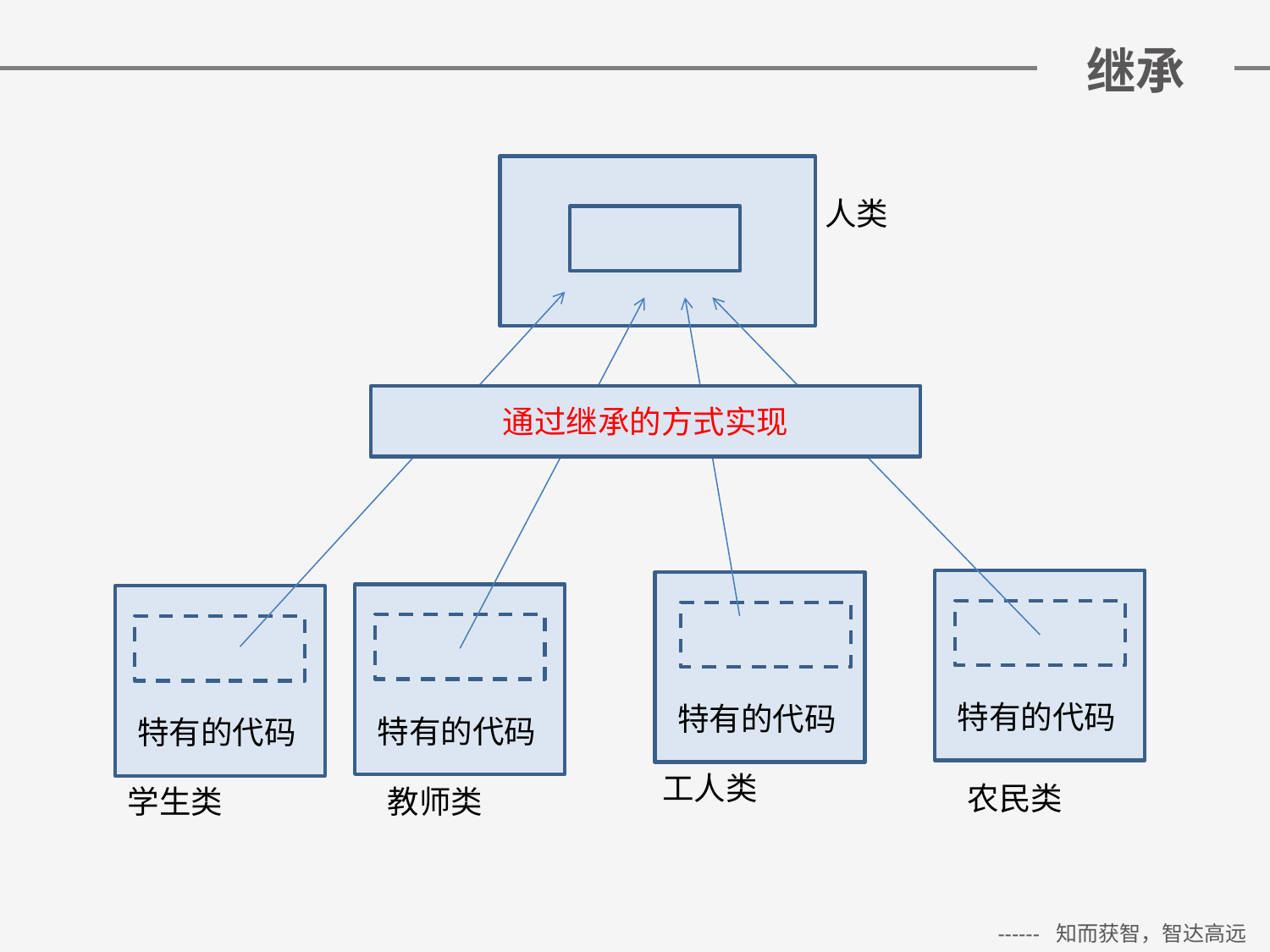

# 继承

人类

通过继承的方式实现

特有的代码
特有的代码
特有的代码
特有的代码
工人类
农民类
学生类
教师类